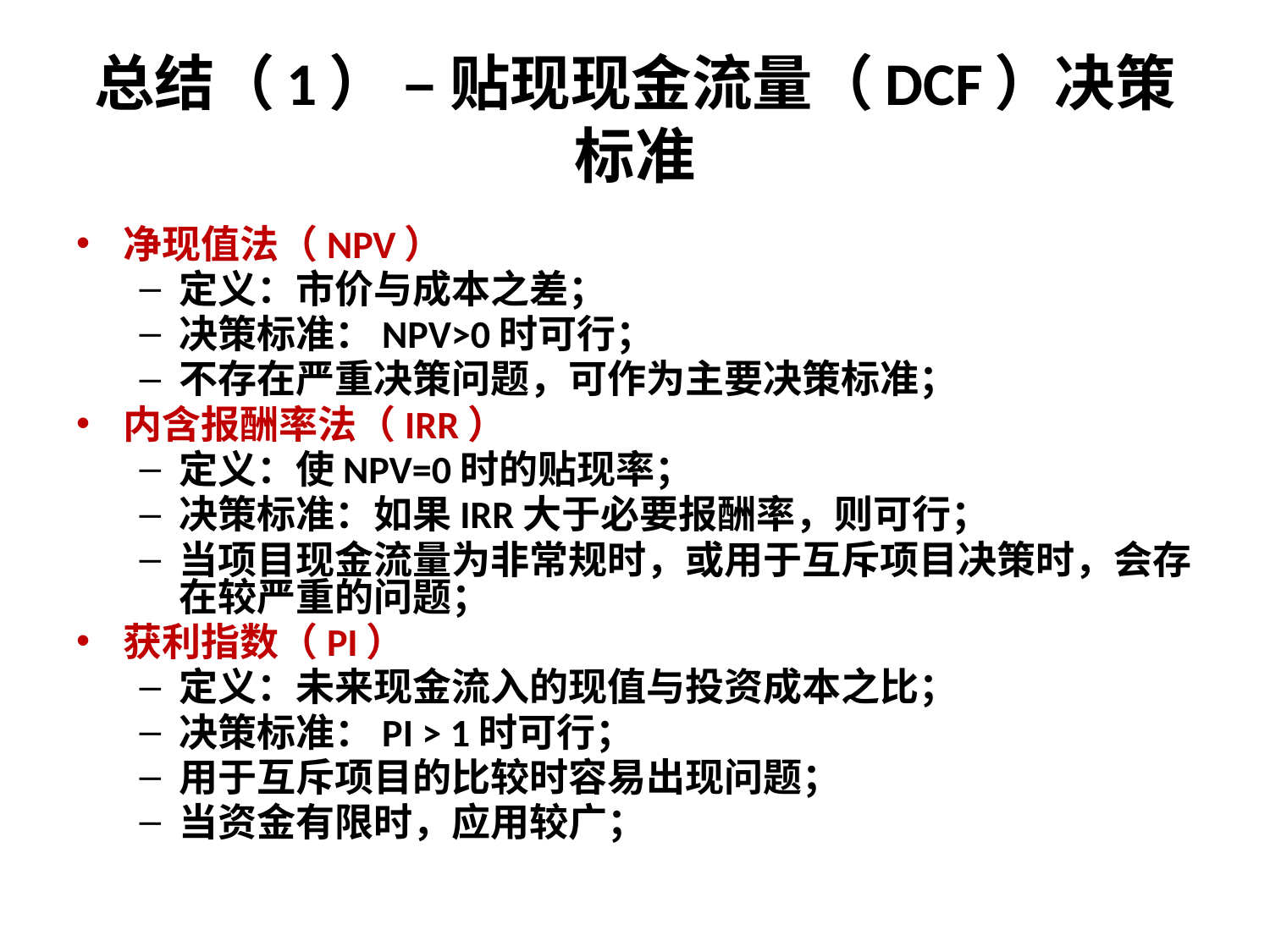

# 总结（1） – 贴现现金流量（DCF）决策标准
净现值法（NPV）
定义：市价与成本之差；
决策标准：NPV>0时可行；
不存在严重决策问题，可作为主要决策标准；
内含报酬率法（IRR）
定义：使NPV=0时的贴现率；
决策标准：如果IRR大于必要报酬率，则可行；
当项目现金流量为非常规时，或用于互斥项目决策时，会存在较严重的问题；
获利指数（PI）
定义：未来现金流入的现值与投资成本之比；
决策标准：PI > 1时可行；
用于互斥项目的比较时容易出现问题；
当资金有限时，应用较广；